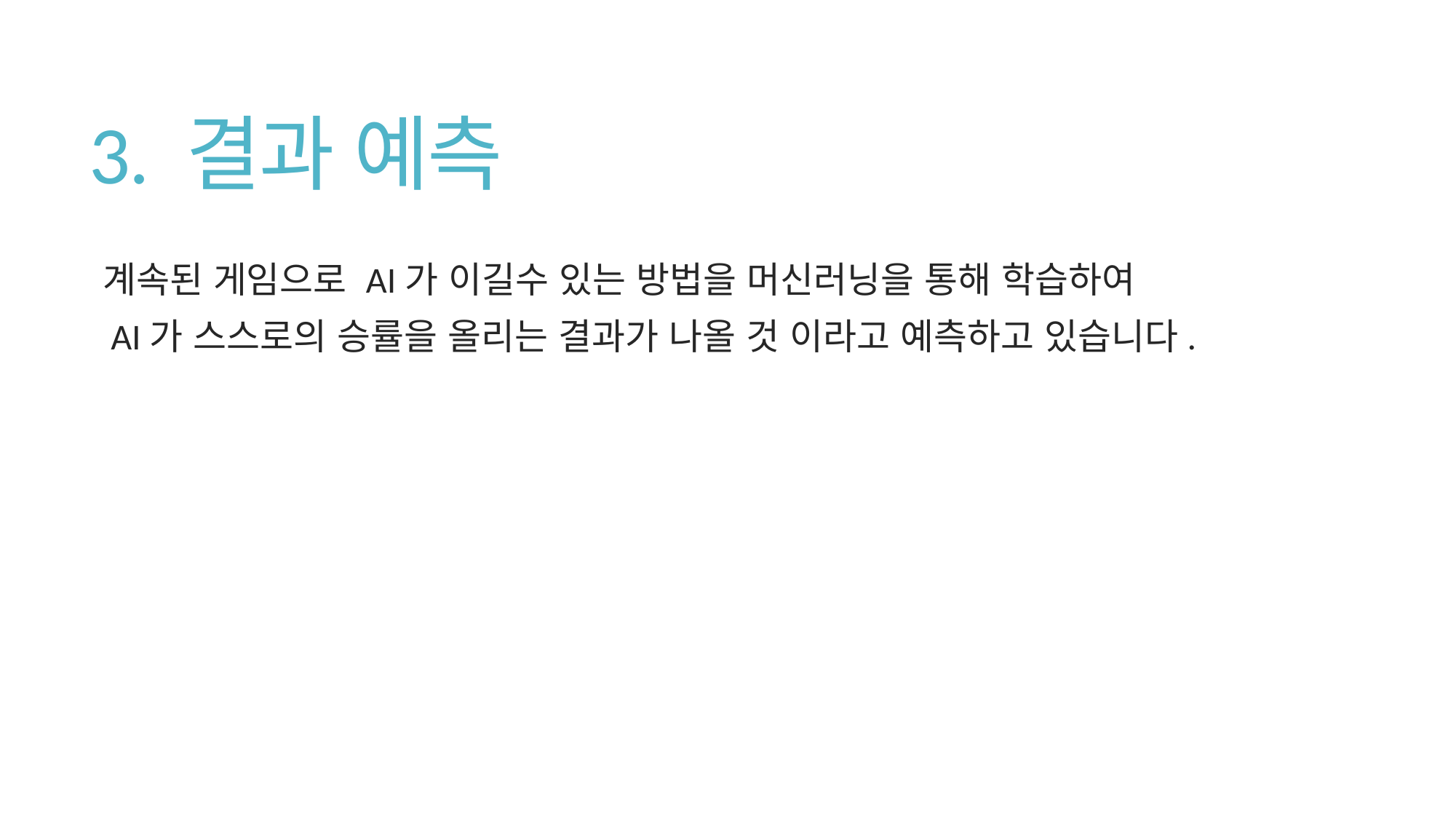

# 3. 결과 예측
계속된 게임으로 AI가 이길수 있는 방법을 머신러닝을 통해 학습하여
 AI가 스스로의 승률을 올리는 결과가 나올 것 이라고 예측하고 있습니다.